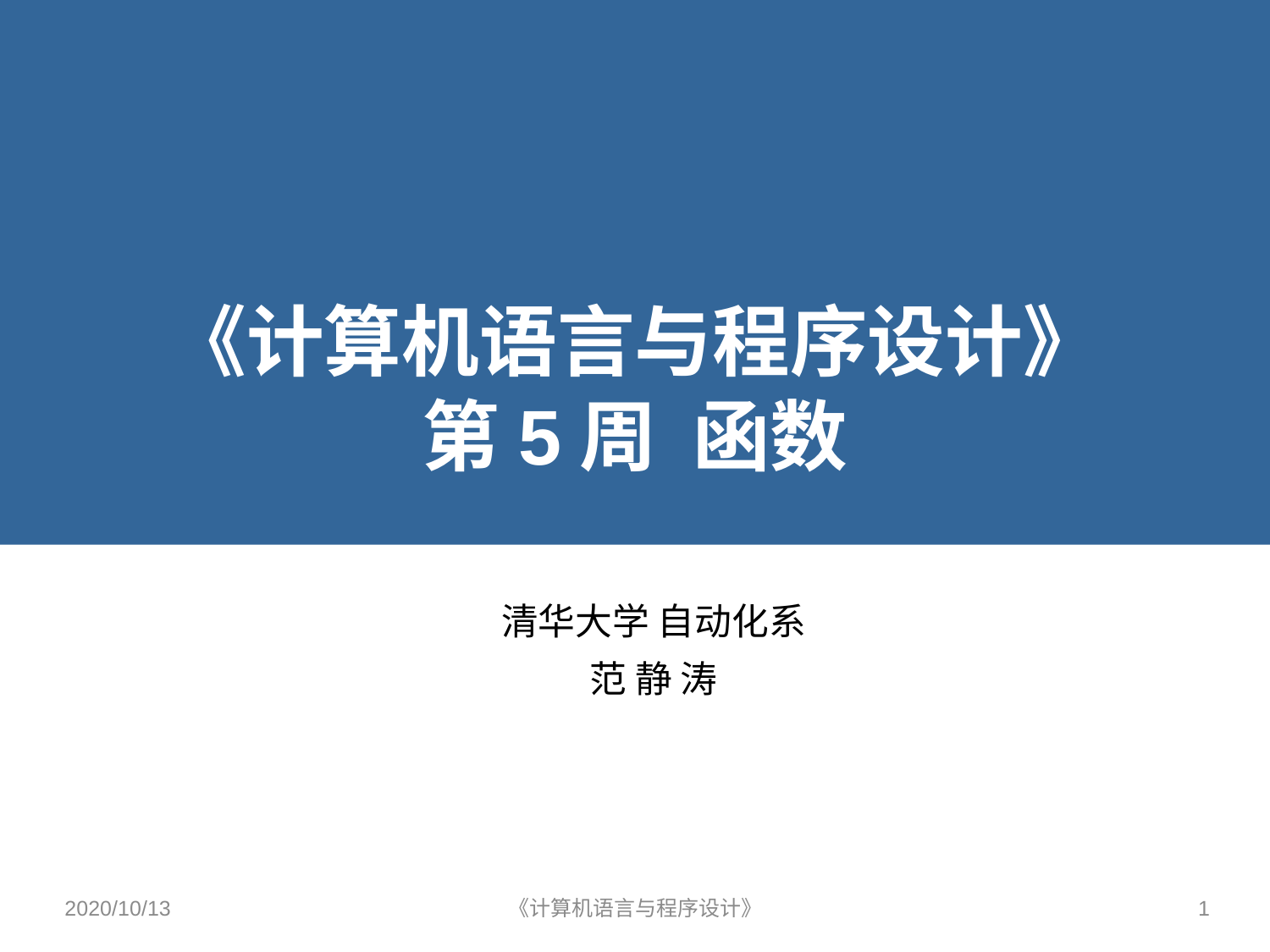

# 《计算机语言与程序设计》 第5周  函数
清华大学 自动化系
范 静 涛
2020/10/13
《计算机语言与程序设计》
1